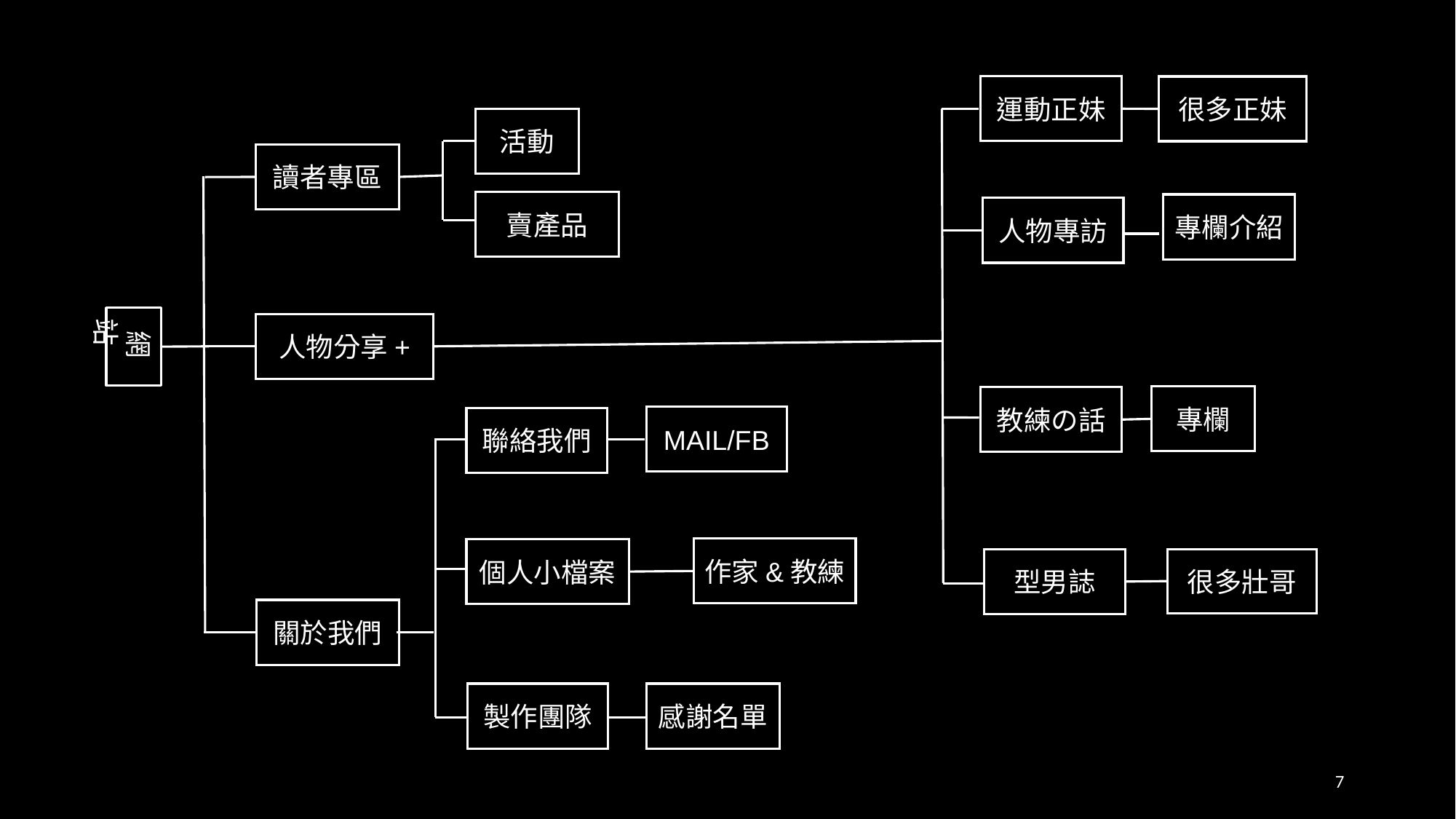

運動正妹
很多正妹
活動
讀者專區
賣產品
專欄介紹
人物專訪
 網站
人物分享+
專欄
教練の話
MAIL/FB
聯絡我們
作家&教練
個人小檔案
很多壯哥
型男誌
關於我們
感謝名單
製作團隊
7